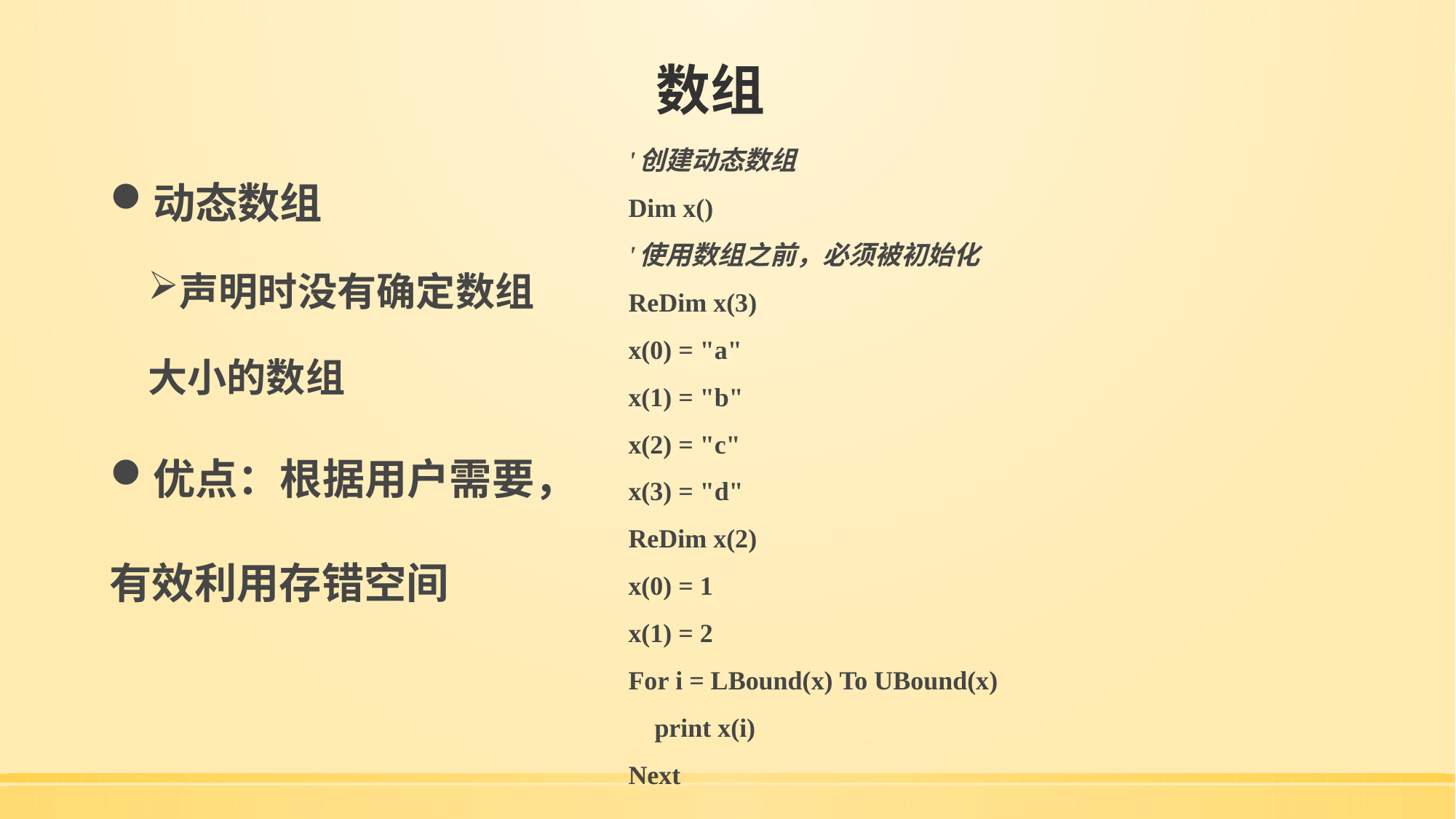

# 数组
'创建动态数组
Dim x()
'使用数组之前，必须被初始化
ReDim x(3)
x(0) = "a"
x(1) = "b"
x(2) = "c"
x(3) = "d"
ReDim x(2)
x(0) = 1
x(1) = 2
For i = LBound(x) To UBound(x)
    print x(i)
Next
动态数组
声明时没有确定数组
大小的数组
优点：根据用户需要，
有效利用存错空间